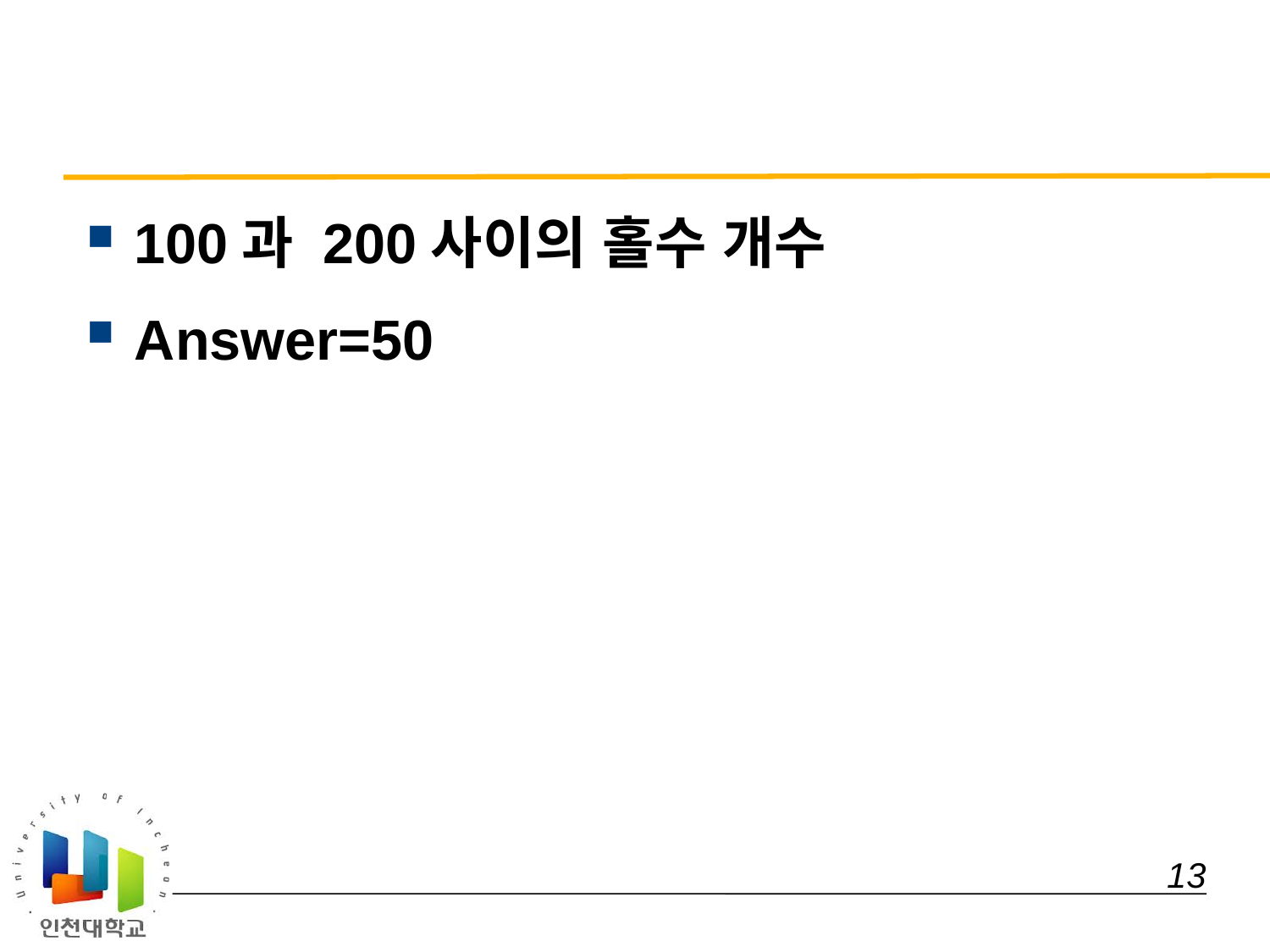

#
100과 200사이의 홀수 개수
Answer=50
 13